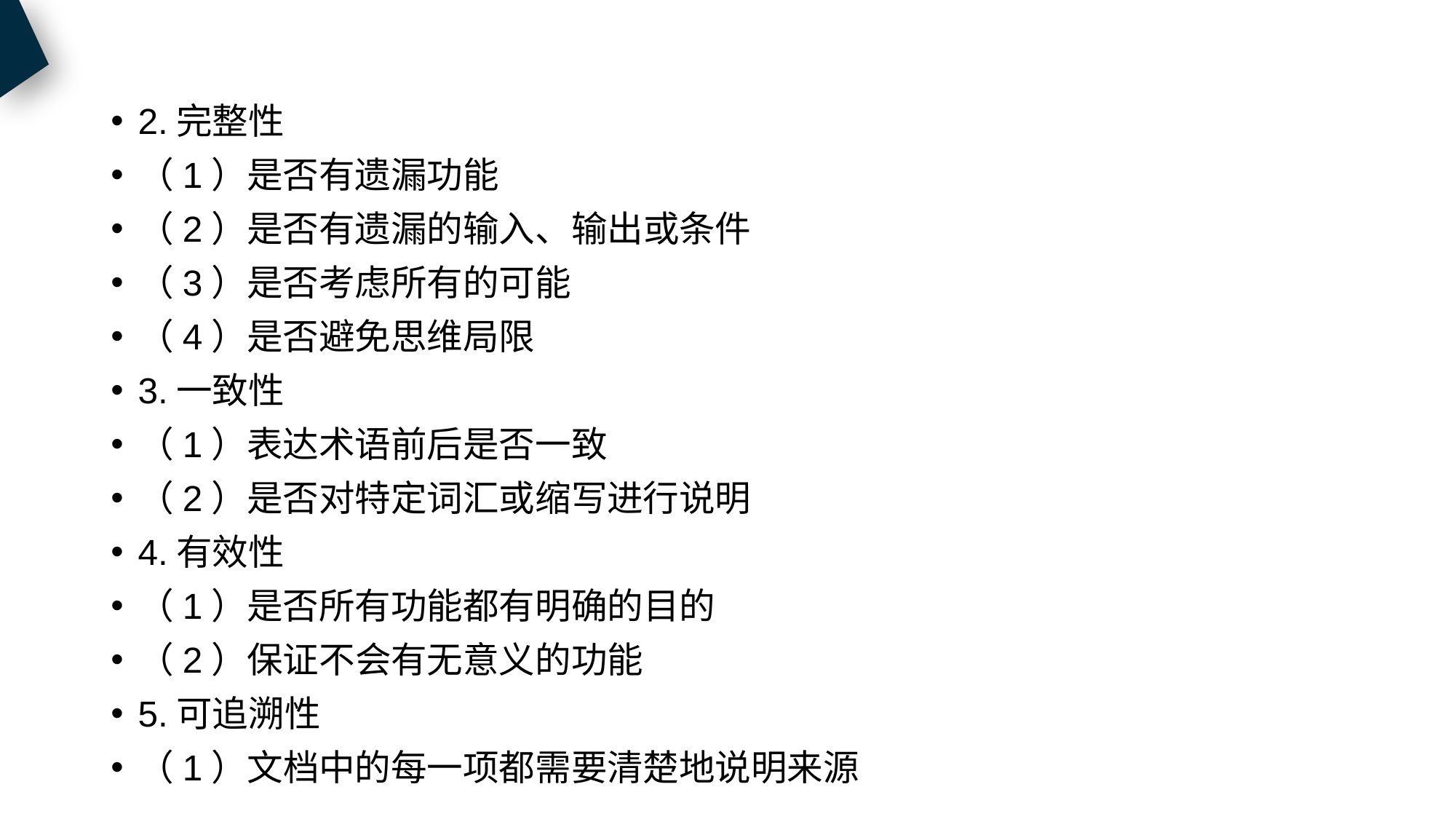

2.完整性
（1）是否有遗漏功能
（2）是否有遗漏的输入、输出或条件
（3）是否考虑所有的可能
（4）是否避免思维局限
3.一致性
（1）表达术语前后是否一致
（2）是否对特定词汇或缩写进行说明
4.有效性
（1）是否所有功能都有明确的目的
（2）保证不会有无意义的功能
5.可追溯性
（1）文档中的每一项都需要清楚地说明来源